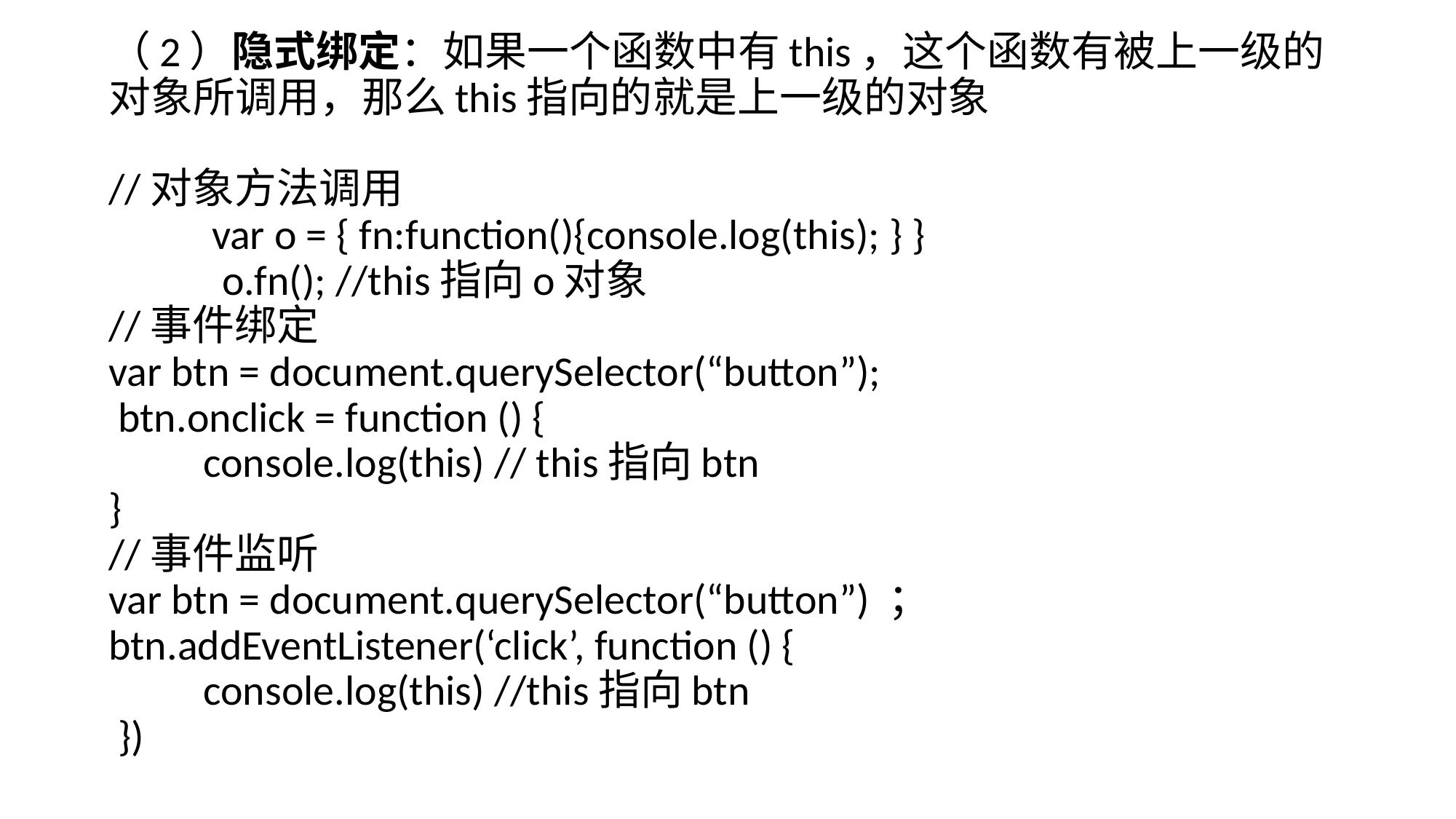

# （2）隐式绑定：如果一个函数中有this，这个函数有被上一级的对象所调用，那么this指向的就是上一级的对象 //对象方法调用 var o = { fn:function(){console.log(this); } } o.fn(); //this指向o对象 //事件绑定 var btn = document.querySelector(“button”); btn.onclick = function () { console.log(this) // this指向btn } //事件监听 var btn = document.querySelector(“button”) ；btn.addEventListener(‘click’, function () { console.log(this) //this指向btn })